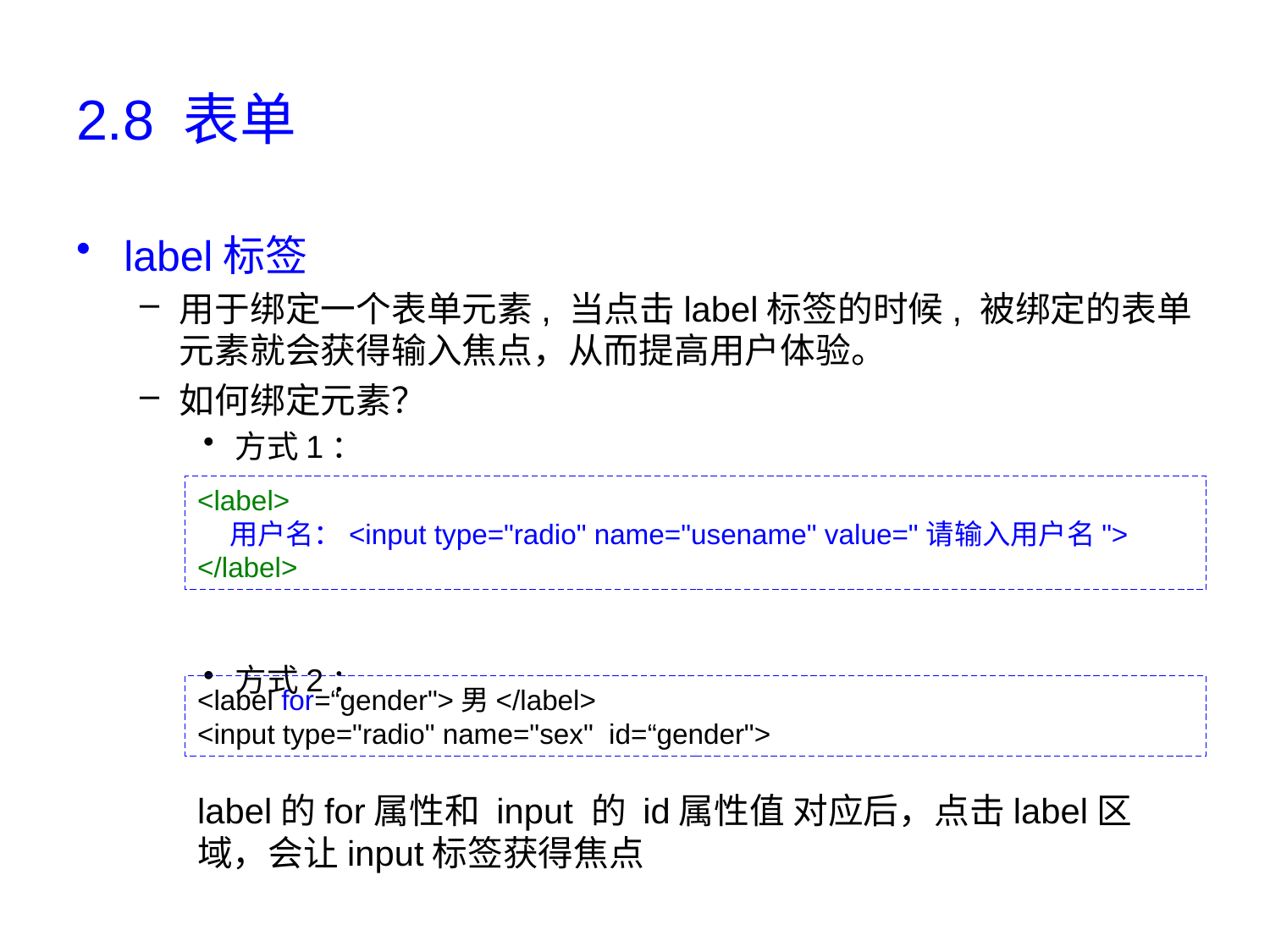

# 2.8 表单
label标签
用于绑定一个表单元素, 当点击label标签的时候, 被绑定的表单元素就会获得输入焦点，从而提高用户体验。
如何绑定元素？
方式1：

方式2：

<label>
    用户名：<input type="radio" name="usename" value="请输入用户名">
</label>
<label for=“gender">男</label>
<input type="radio" name="sex"  id=“gender">
label的for属性和 input 的 id属性值 对应后，点击label区域，会让input标签获得焦点